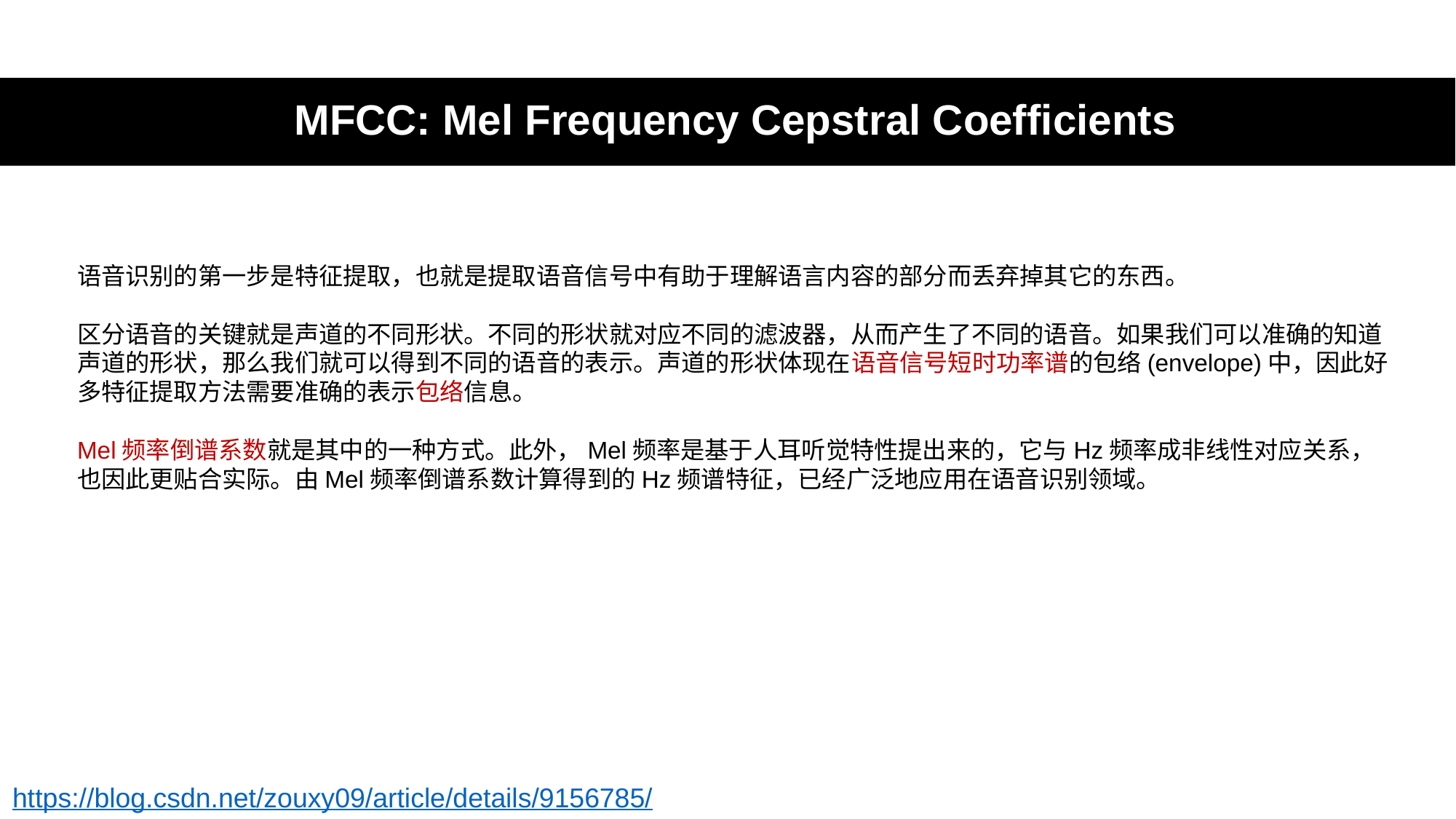

# MFCC: Mel Frequency Cepstral Coefficients

语音识别的第一步是特征提取，也就是提取语音信号中有助于理解语言内容的部分而丢弃掉其它的东西。

区分语音的关键就是声道的不同形状。不同的形状就对应不同的滤波器，从而产生了不同的语音。如果我们可以准确的知道声道的形状，那么我们就可以得到不同的语音的表示。声道的形状体现在语音信号短时功率谱的包络(envelope)中，因此好多特征提取方法需要准确的表示包络信息。

Mel频率倒谱系数就是其中的一种方式。此外，Mel频率是基于人耳听觉特性提出来的，它与Hz频率成非线性对应关系，也因此更贴合实际。由Mel频率倒谱系数计算得到的Hz频谱特征，已经广泛地应用在语音识别领域。
https://blog.csdn.net/zouxy09/article/details/9156785/